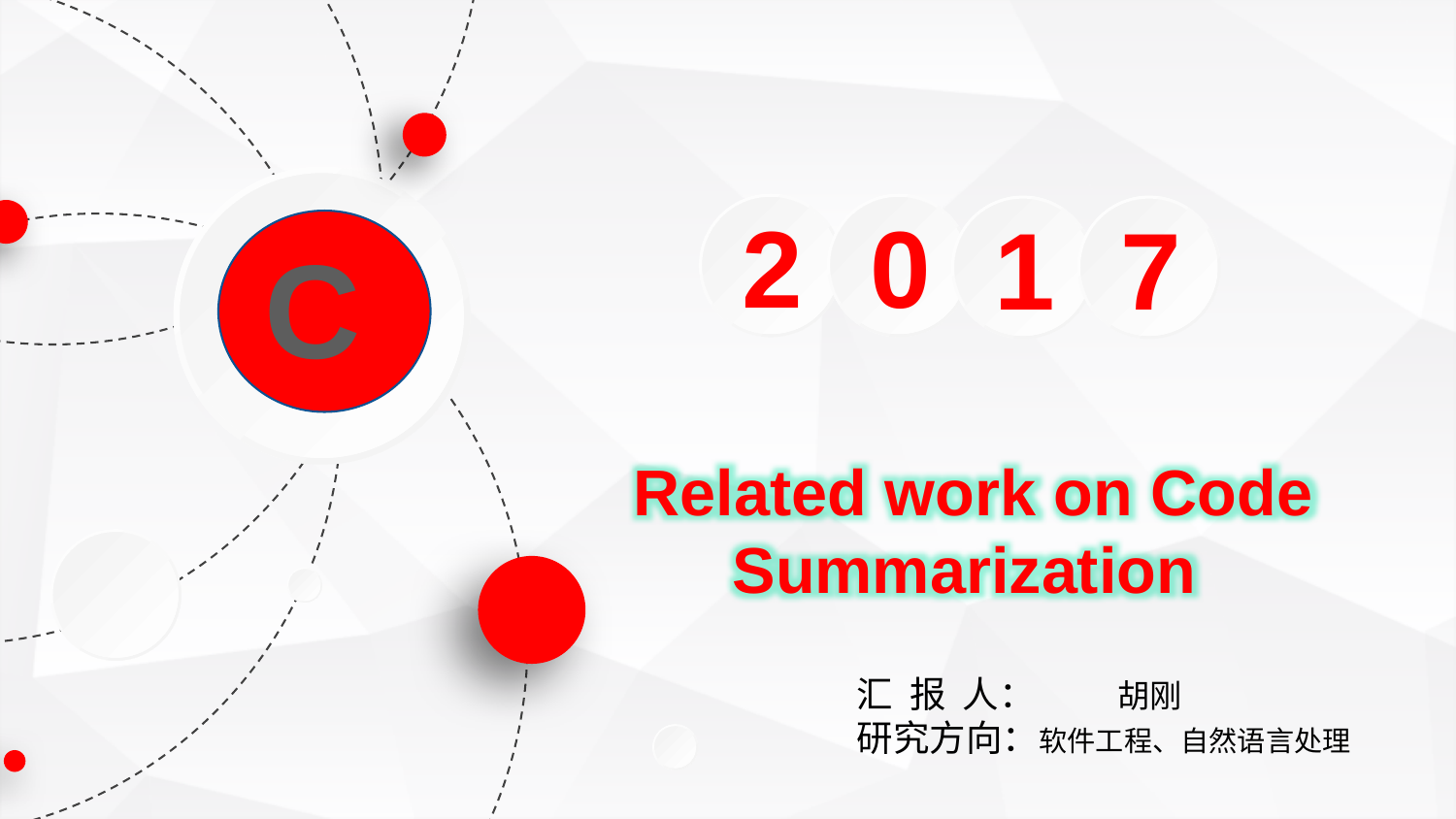

2

0

1

7

C

Related work on Code Summarization

汇  报  人：          胡刚
研究方向：软件工程、自然语言处理